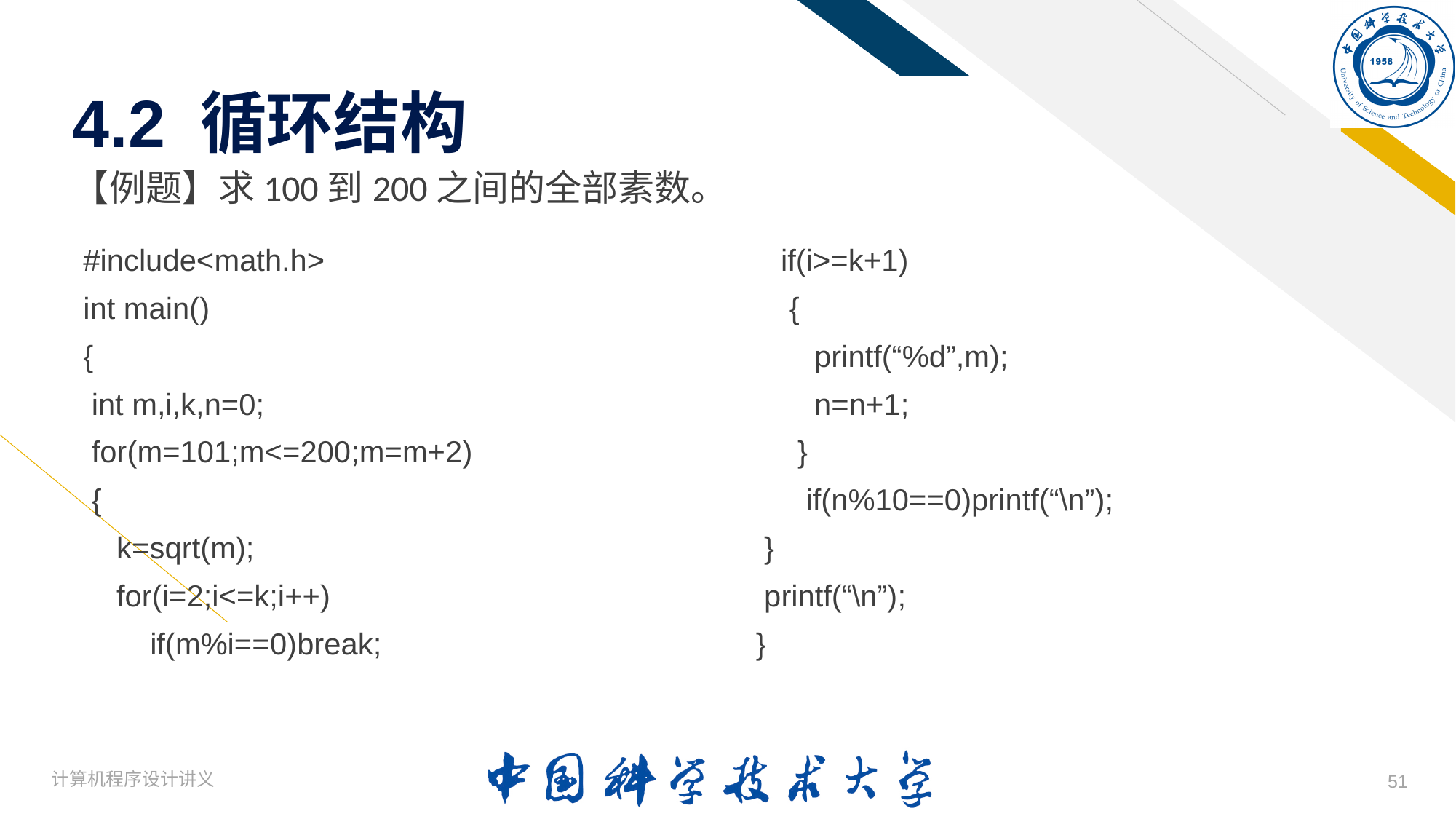

# 4.2 循环结构
【例题】求100到200之间的全部素数。
#include<math.h>
int main()
{
 int m,i,k,n=0;
 for(m=101;m<=200;m=m+2)
 {
    k=sqrt(m);
    for(i=2;i<=k;i++)
        if(m%i==0)break;

   if(i>=k+1)
    {
       printf(“%d”,m);
       n=n+1;
     }
      if(n%10==0)printf(“\n”);
 }
 printf(“\n”);
}
计算机程序设计讲义
51